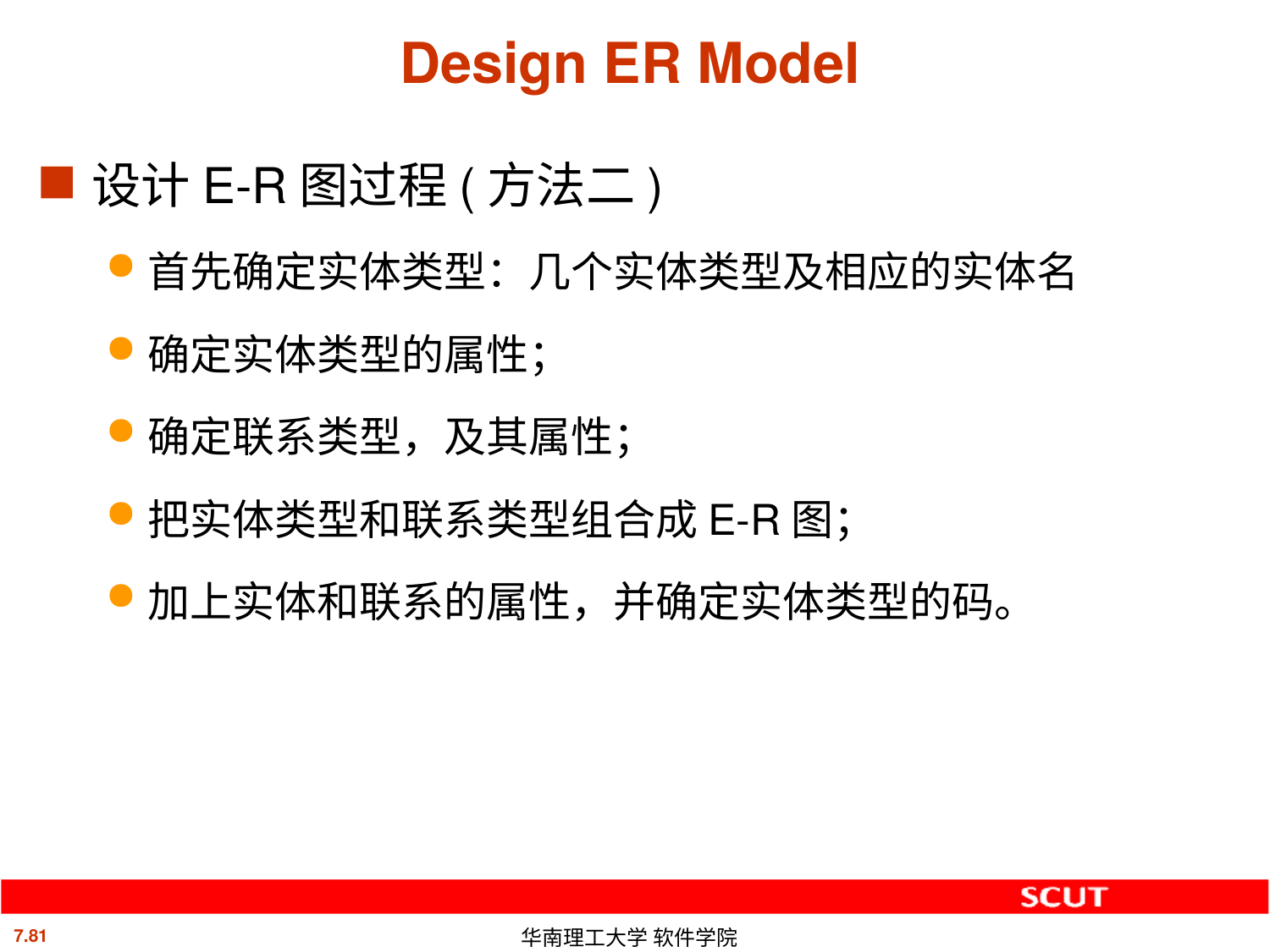

# Design ER Model
设计E-R图过程(方法二)
首先确定实体类型：几个实体类型及相应的实体名
确定实体类型的属性；
确定联系类型，及其属性；
把实体类型和联系类型组合成E-R图；
加上实体和联系的属性，并确定实体类型的码。